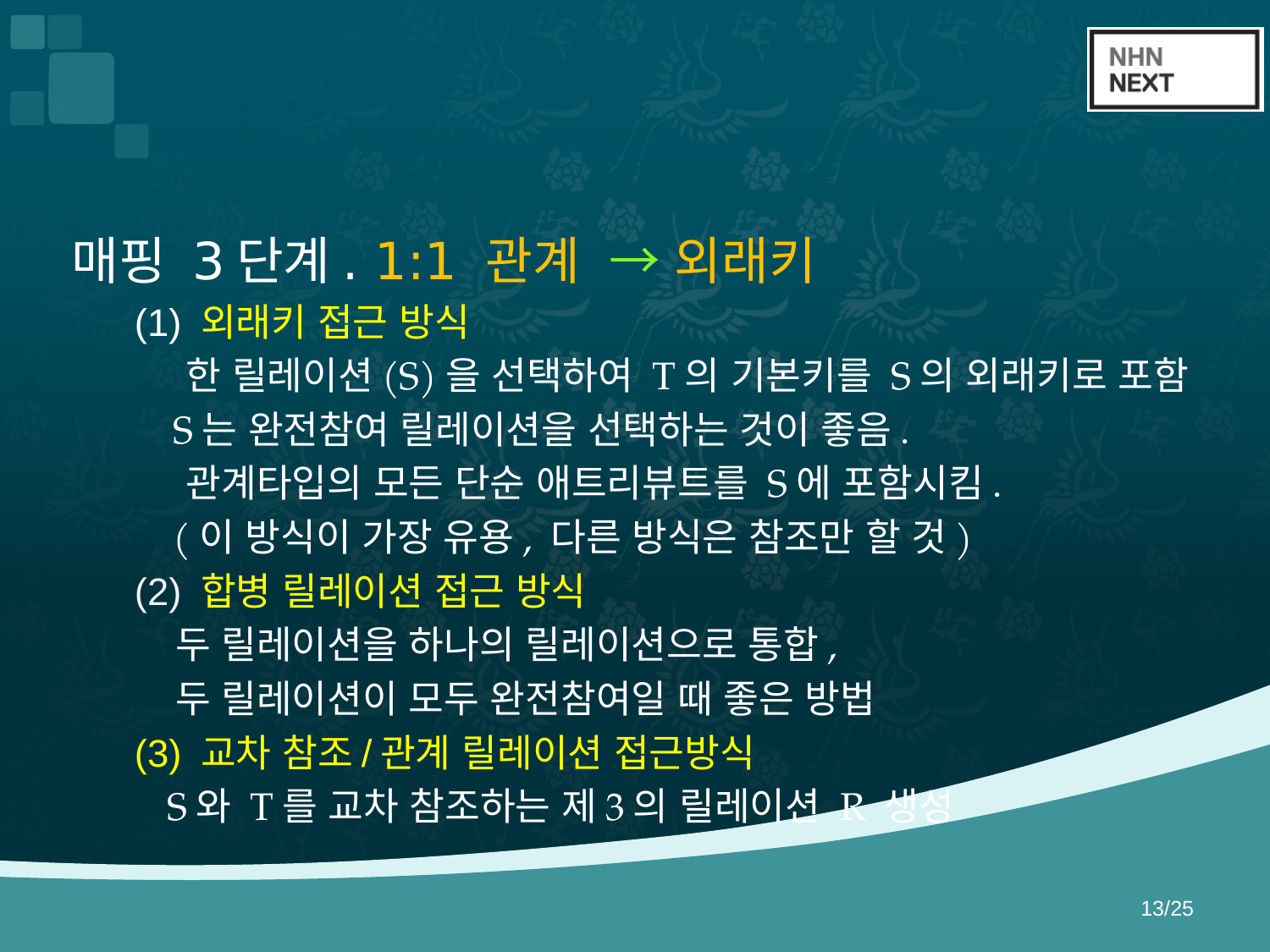

#
매핑 3단계. 1:1 관계  → 외래키
(1) 외래키 접근 방식
    한 릴레이션(S)을 선택하여 T의 기본키를 S의 외래키로 포함
    S는 완전참여 릴레이션을 선택하는 것이 좋음.
    관계타입의 모든 단순 애트리뷰트를 S에 포함시킴.
    (이 방식이 가장 유용, 다른 방식은 참조만 할 것)
(2) 합병 릴레이션 접근 방식
   두 릴레이션을 하나의 릴레이션으로 통합,
   두 릴레이션이 모두 완전참여일 때 좋은 방법
(3) 교차 참조/관계 릴레이션 접근방식
   S와 T를 교차 참조하는 제3의 릴레이션 R 생성
13/25